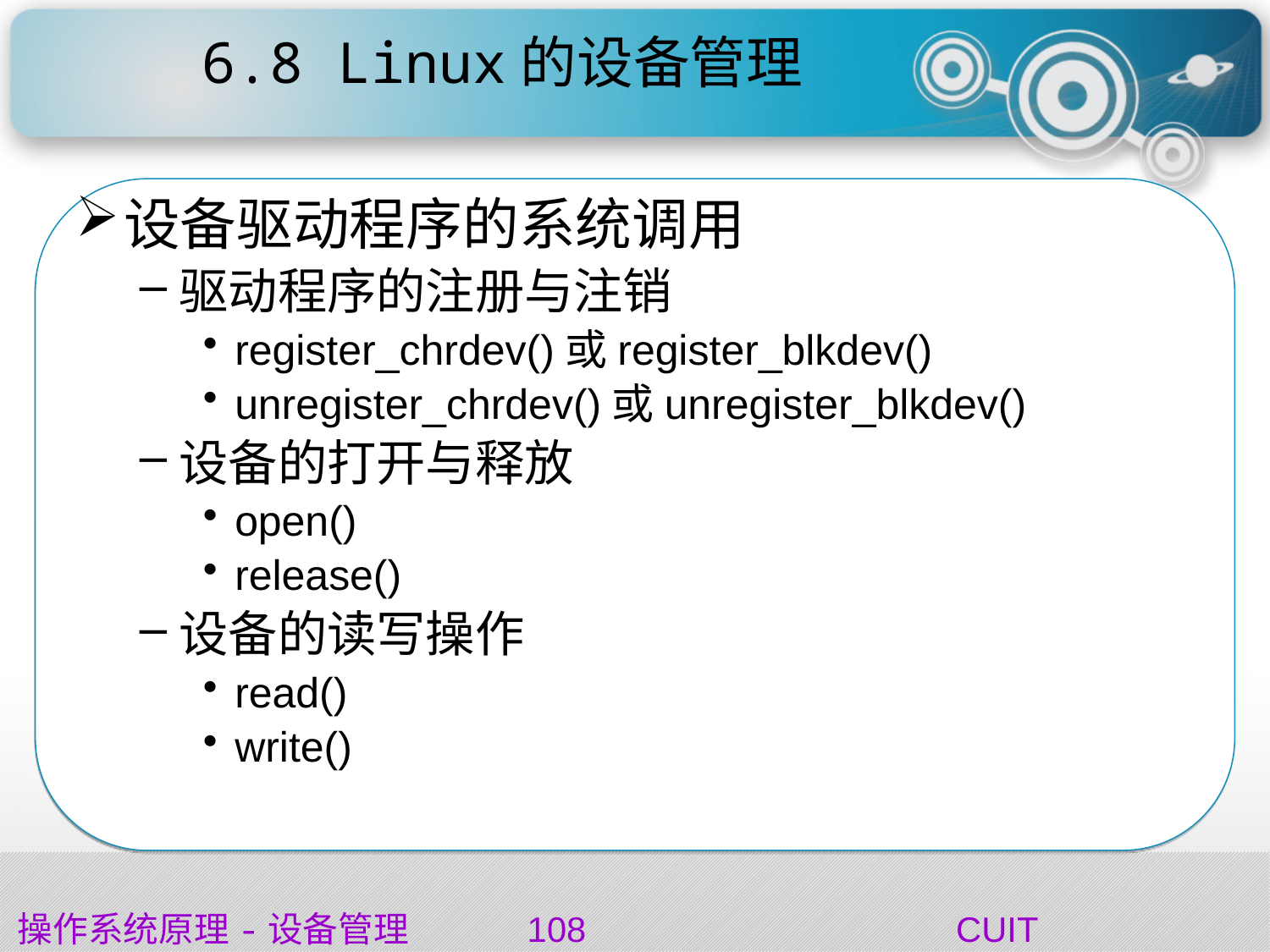

# 6.8 Linux的设备管理
设备驱动程序的系统调用
驱动程序的注册与注销
register_chrdev()或register_blkdev()
unregister_chrdev()或unregister_blkdev()
设备的打开与释放
open()
release()
设备的读写操作
read()
write()